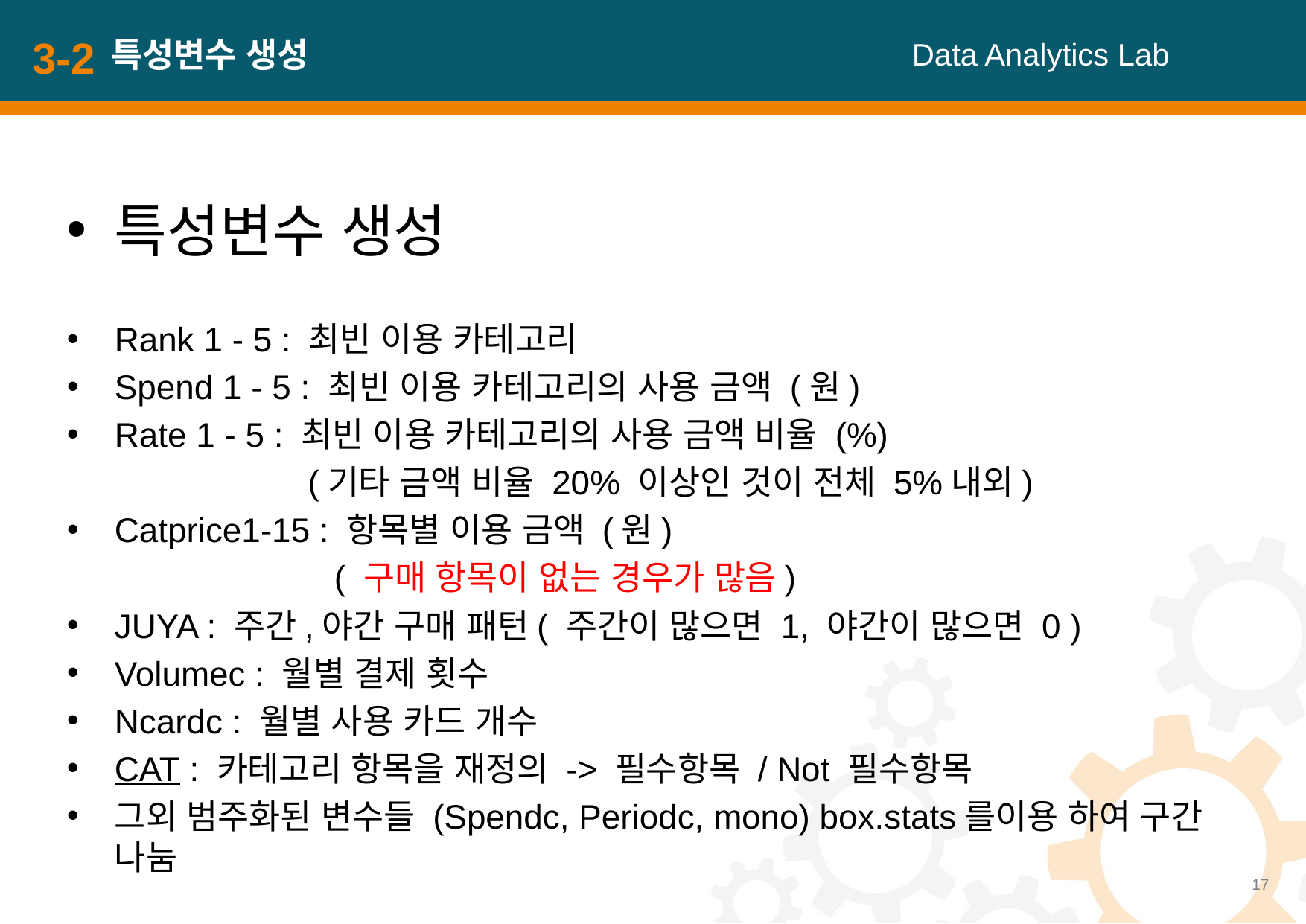

Data Analytics Lab
3-2
특성변수 생성
특성변수 생성

Rank 1 - 5 : 최빈 이용 카테고리
Spend 1 - 5 : 최빈 이용 카테고리의 사용 금액 (원)
Rate 1 - 5 : 최빈 이용 카테고리의 사용 금액 비율 (%)
                        (기타 금액 비율 20% 이상인 것이 전체 5%내외)
Catprice1-15 : 항목별 이용 금액 (원)
	               ( 구매 항목이 없는 경우가 많음)
JUYA : 주간,야간 구매 패턴( 주간이 많으면 1, 야간이 많으면 0 )
Volumec : 월별 결제 횟수
Ncardc : 월별 사용 카드 개수
CAT : 카테고리 항목을 재정의 -> 필수항목 / Not 필수항목
그외 범주화된 변수들 (Spendc, Periodc, mono) box.stats를이용 하여 구간 나눔
17